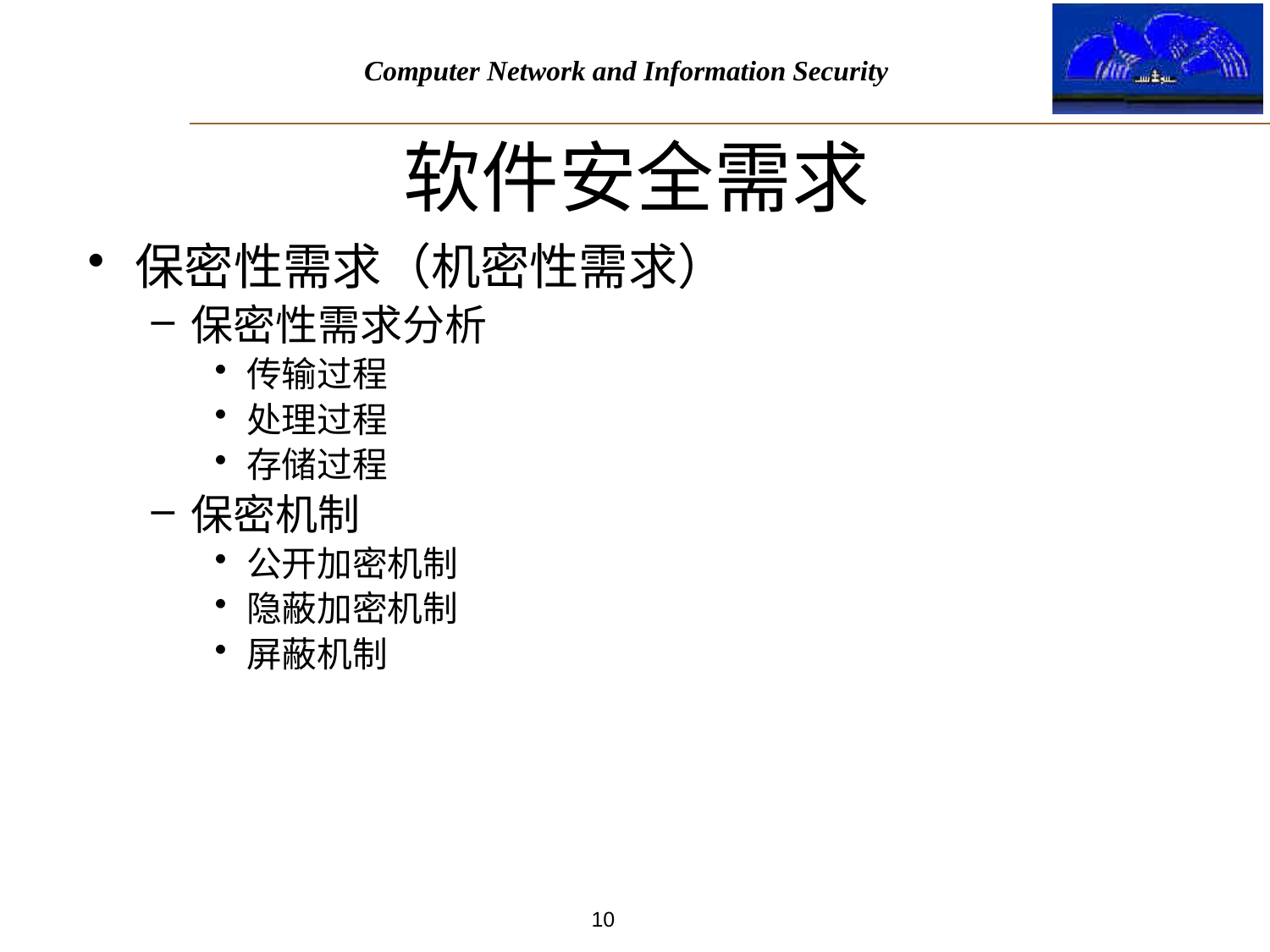

软件安全需求
保密性需求（机密性需求）
保密性需求分析
传输过程
处理过程
存储过程
保密机制
公开加密机制
隐蔽加密机制
屏蔽机制
10